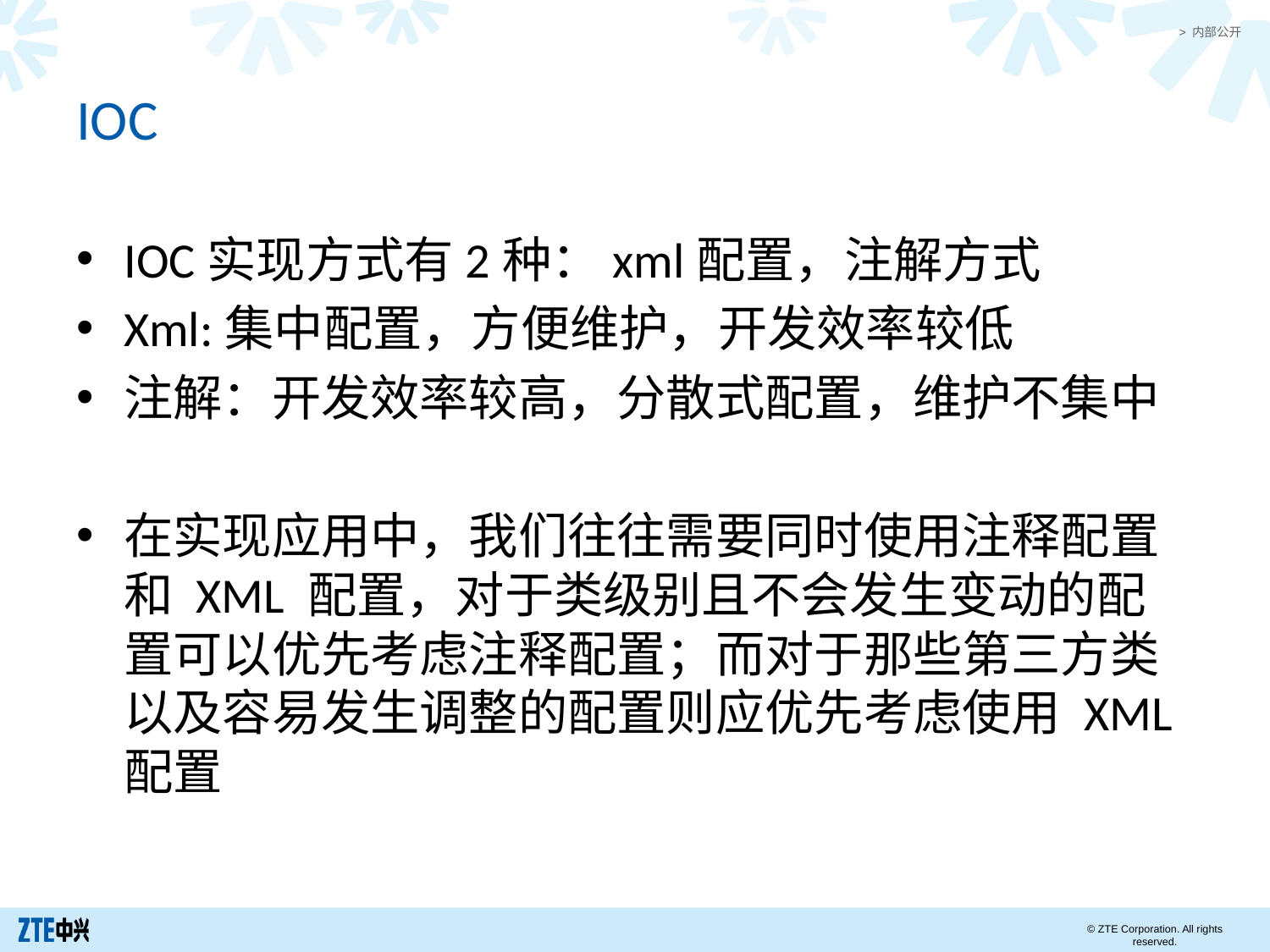

# IOC
IOC实现方式有2种：xml配置，注解方式
Xml:集中配置，方便维护，开发效率较低
注解：开发效率较高，分散式配置，维护不集中

在实现应用中，我们往往需要同时使用注释配置和 XML 配置，对于类级别且不会发生变动的配置可以优先考虑注释配置；而对于那些第三方类以及容易发生调整的配置则应优先考虑使用 XML 配置